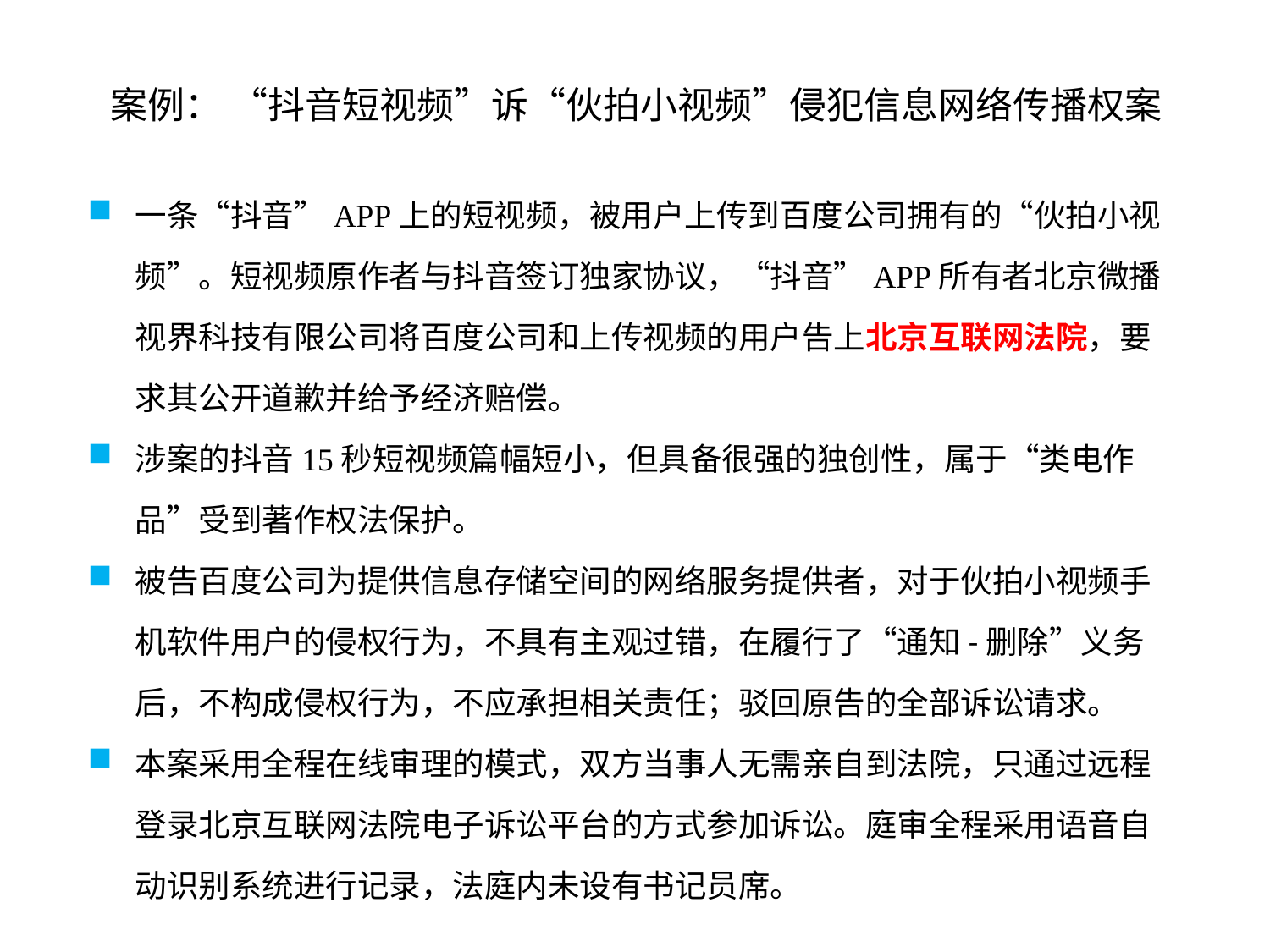

案例： “抖音短视频”诉“伙拍小视频”侵犯信息网络传播权案
一条“抖音”APP上的短视频，被用户上传到百度公司拥有的“伙拍小视频”。短视频原作者与抖音签订独家协议，“抖音”APP所有者北京微播视界科技有限公司将百度公司和上传视频的用户告上北京互联网法院，要求其公开道歉并给予经济赔偿。
涉案的抖音15秒短视频篇幅短小，但具备很强的独创性，属于“类电作品”受到著作权法保护。
被告百度公司为提供信息存储空间的网络服务提供者，对于伙拍小视频手机软件用户的侵权行为，不具有主观过错，在履行了“通知-删除”义务后，不构成侵权行为，不应承担相关责任；驳回原告的全部诉讼请求。
本案采用全程在线审理的模式，双方当事人无需亲自到法院，只通过远程登录北京互联网法院电子诉讼平台的方式参加诉讼。庭审全程采用语音自动识别系统进行记录，法庭内未设有书记员席。